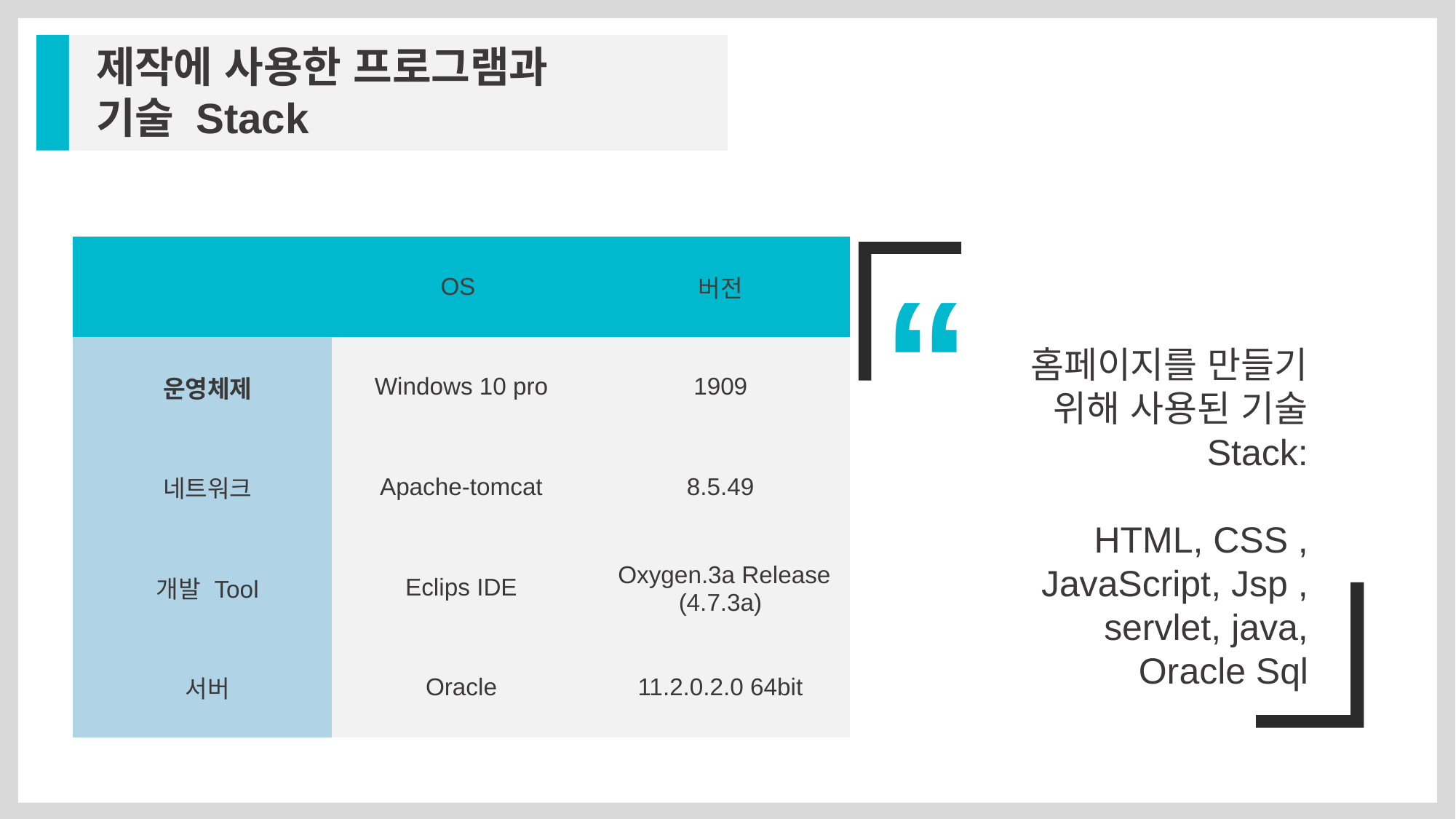

제작에 사용한 프로그램과
기술 Stack
|  | OS | 버전 |
| --- | --- | --- |
| 운영체제 | Windows 10 pro | 1909 |
| 네트워크 | Apache-tomcat | 8.5.49 |
| 개발 Tool | Eclips IDE | Oxygen.3a Release (4.7.3a) |
| 서버 | Oracle | 11.2.0.2.0 64bit |

“
홈페이지를 만들기 위해 사용된 기술 Stack:

HTML, CSS , JavaScript, Jsp , servlet, java,
Oracle Sql